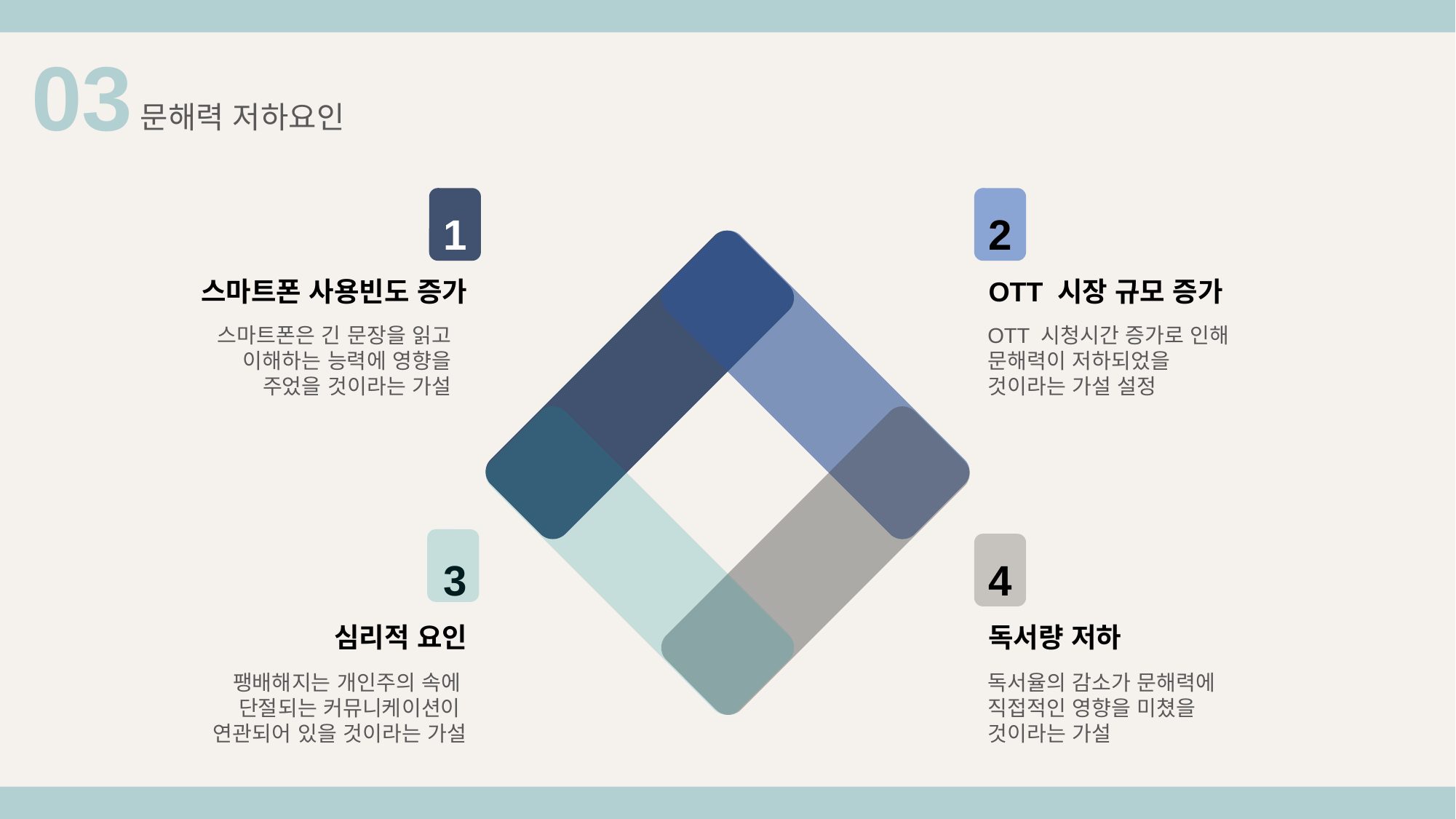

03
문해력 저하요인
1
스마트폰 사용빈도 증가
2
OTT 시장 규모 증가

스마트폰은 긴 문장을 읽고
이해하는 능력에 영향을
주었을 것이라는 가설
OTT 시청시간 증가로 인해 문해력이 저하되었을
것이라는 가설 설정

3
심리적 요인
4
독서량 저하

팽배해지는 개인주의 속에
단절되는 커뮤니케이션이
연관되어 있을 것이라는 가설
독서율의 감소가 문해력에
직접적인 영향을 미쳤을
것이라는 가설